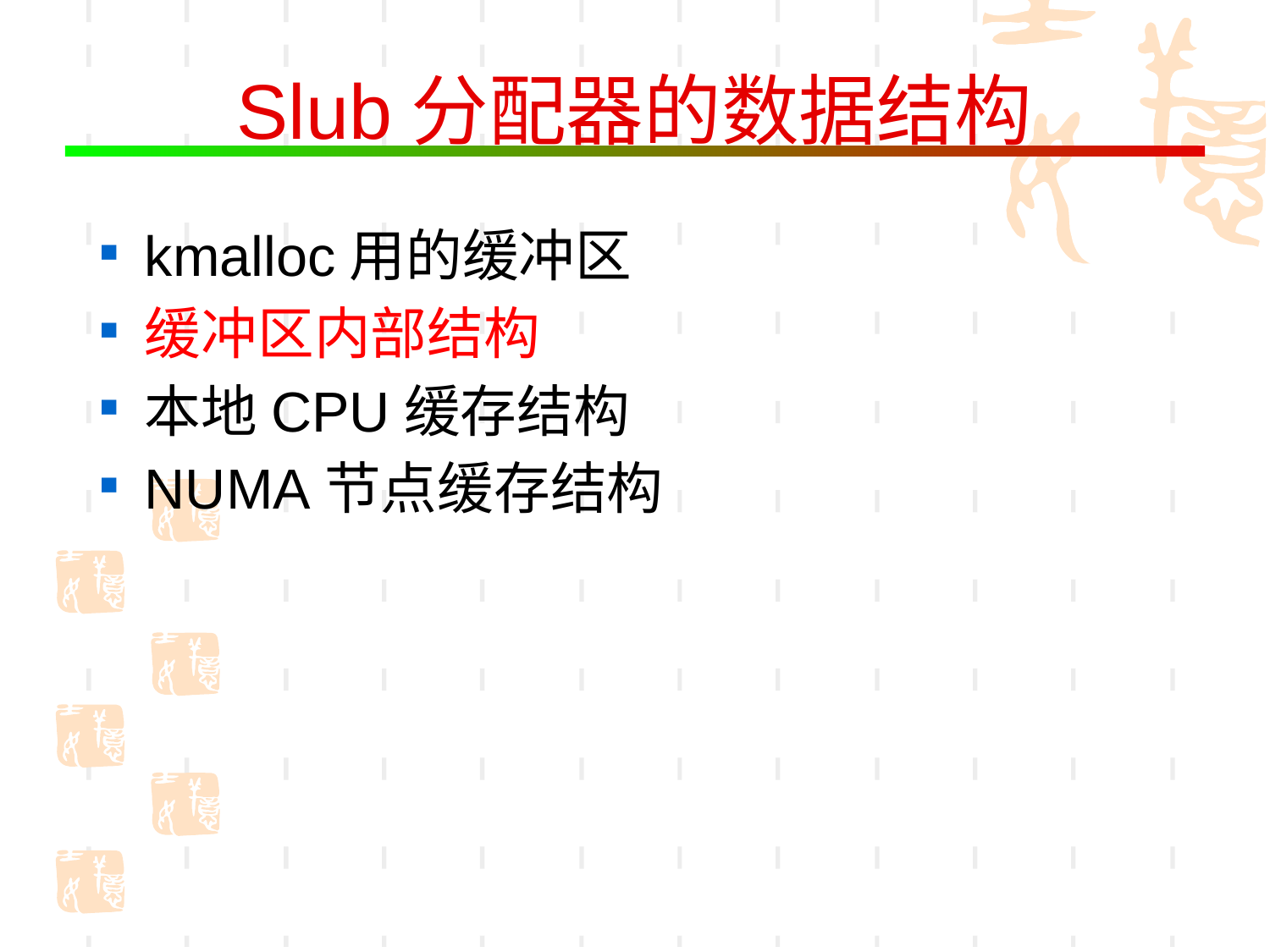

# Slub分配器的数据结构
kmalloc用的缓冲区
缓冲区内部结构
本地CPU缓存结构
NUMA节点缓存结构